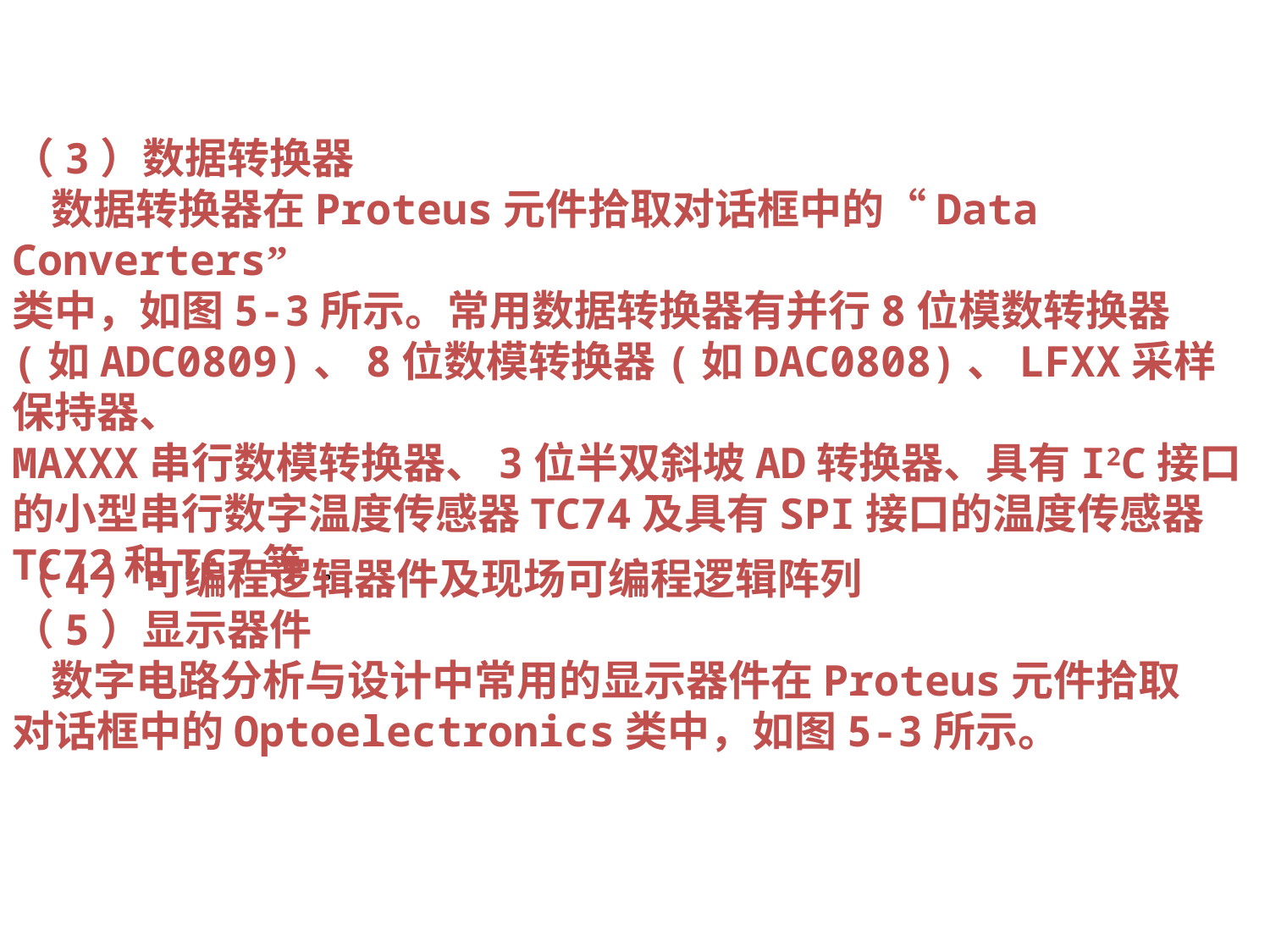

（3）数据转换器
   数据转换器在Proteus元件拾取对话框中的“Data Converters”
类中，如图5-3所示。常用数据转换器有并行8位模数转换器
(如ADC0809)、8位数模转换器(如DAC0808)、LFXX采样保持器、
MAXXX串行数模转换器、3位半双斜坡AD转换器、具有I2C接口的小型串行数字温度传感器TC74及具有SPI接口的温度传感器TC72和TC7等.
（4）可编程逻辑器件及现场可编程逻辑阵列
（5）显示器件
   数字电路分析与设计中常用的显示器件在Proteus元件拾取对话框中的Optoelectronics类中，如图5-3所示。